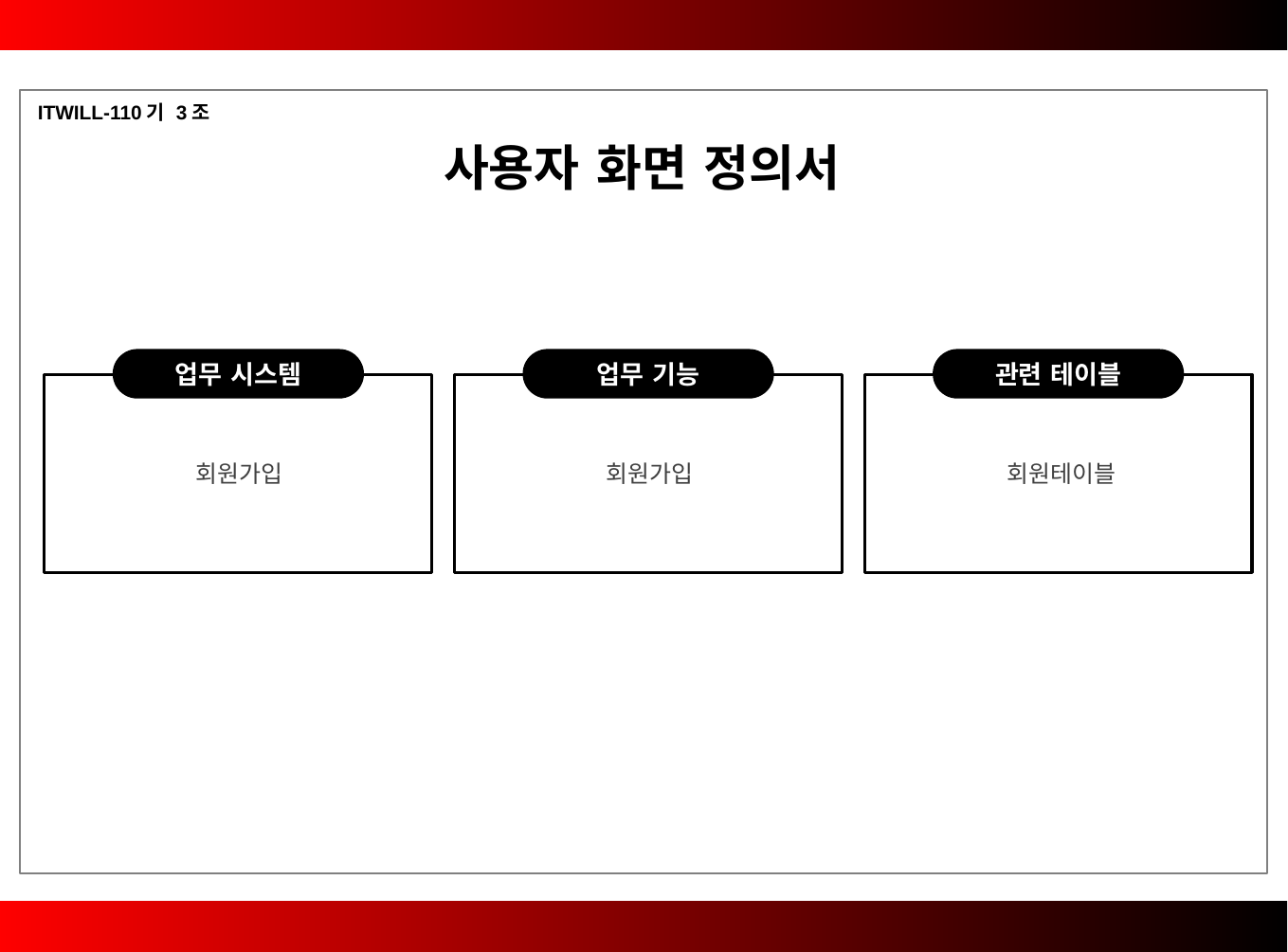

ITWILL-110기 3조
사용자 화면 정의서
업무 시스템
업무 기능
관련 테이블

회원가입
회원가입
회원테이블